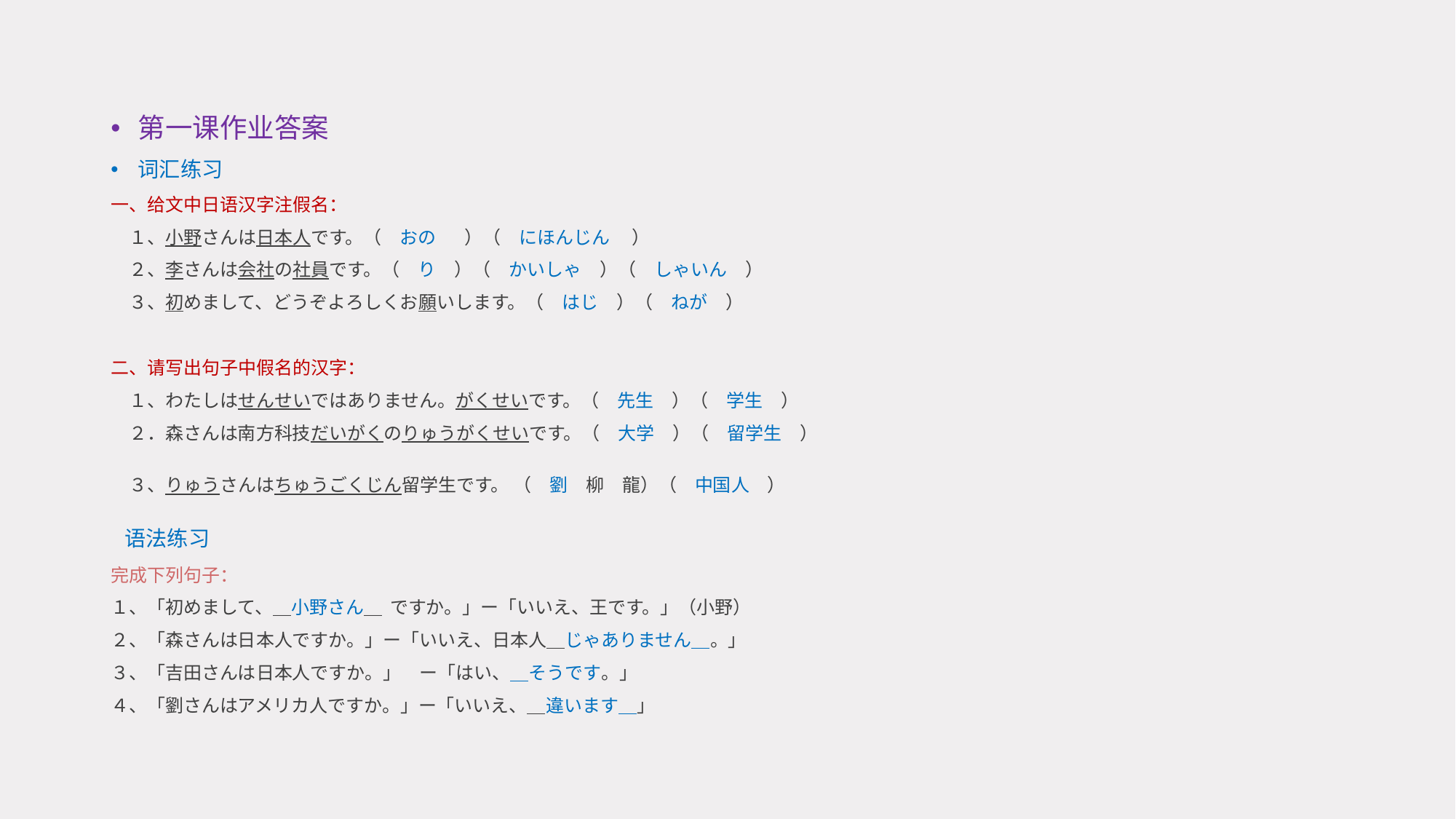

第一课作业答案
词汇练习
一、给文中日语汉字注假名：
　１、小野さんは日本人です。（　おの       ）（　にほんじん　 ）
　２、李さんは会社の社員です。（　り　）（　かいしゃ　）（　しゃいん　）
　３、初めまして、どうぞよろしくお願いします。（　はじ　）（　ねが　）

二、请写出句子中假名的汉字：
　１、わたしはせんせいではありません。がくせいです。（　先生　）（　学生　）
　２．森さんは南方科技だいがくのりゅうがくせいです。（　大学　）（　留学生　）
　３、りゅうさんはちゅうごくじん留学生です。 （　劉　柳　龍）（　中国人　）
 语法练习
完成下列句子：
１、「初めまして、＿小野さん＿  ですか。」ー「いいえ、王です。」（小野）
２、「森さんは日本人ですか。」ー「いいえ、日本人＿じゃありません＿。」
３、「吉田さんは日本人ですか。」　ー「はい、＿そうです。」
４、「劉さんはアメリカ人ですか。」ー「いいえ、＿違います＿」